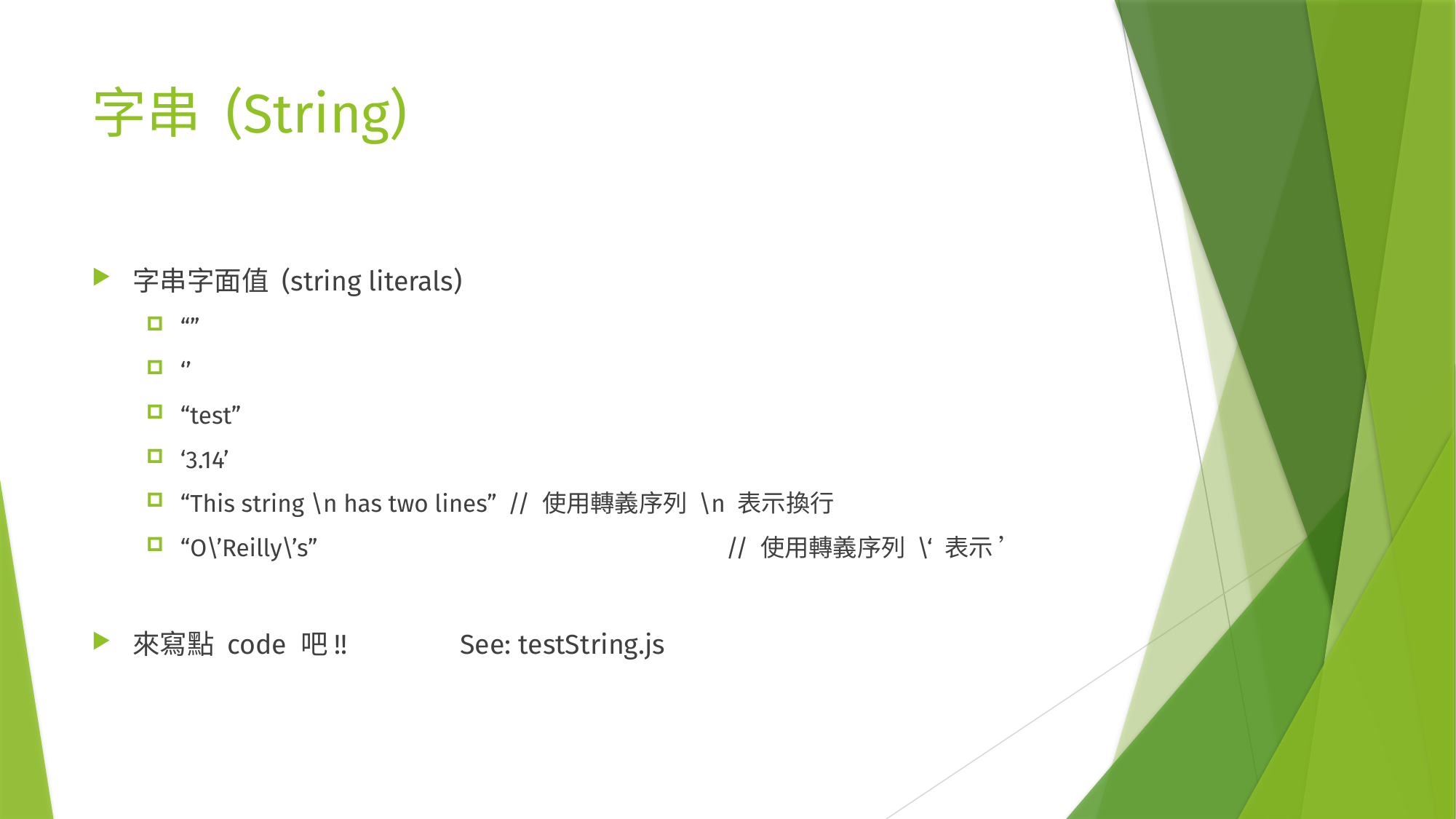

# 字串 (String)
字串字面值 (string literals)
“”
‘’
“test”
‘3.14’
“This string \n has two lines”	// 使用轉義序列 \n 表示換行
“O\’Reilly\’s” 				// 使用轉義序列 \‘ 表示 ’

來寫點 code 吧!!  	See: testString.js